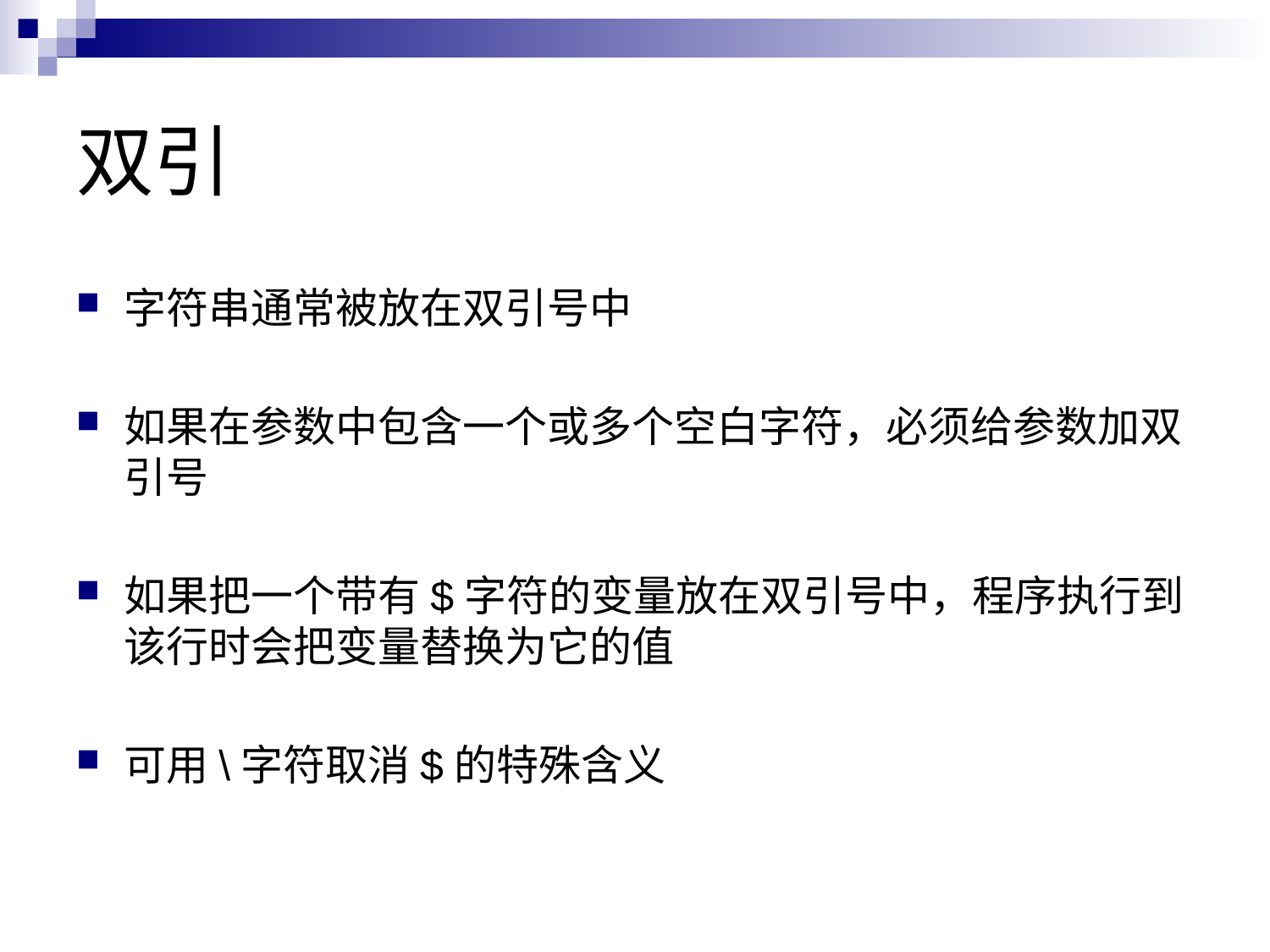

# 双引
字符串通常被放在双引号中

如果在参数中包含一个或多个空白字符，必须给参数加双引号

如果把一个带有$字符的变量放在双引号中，程序执行到该行时会把变量替换为它的值

可用\字符取消$的特殊含义